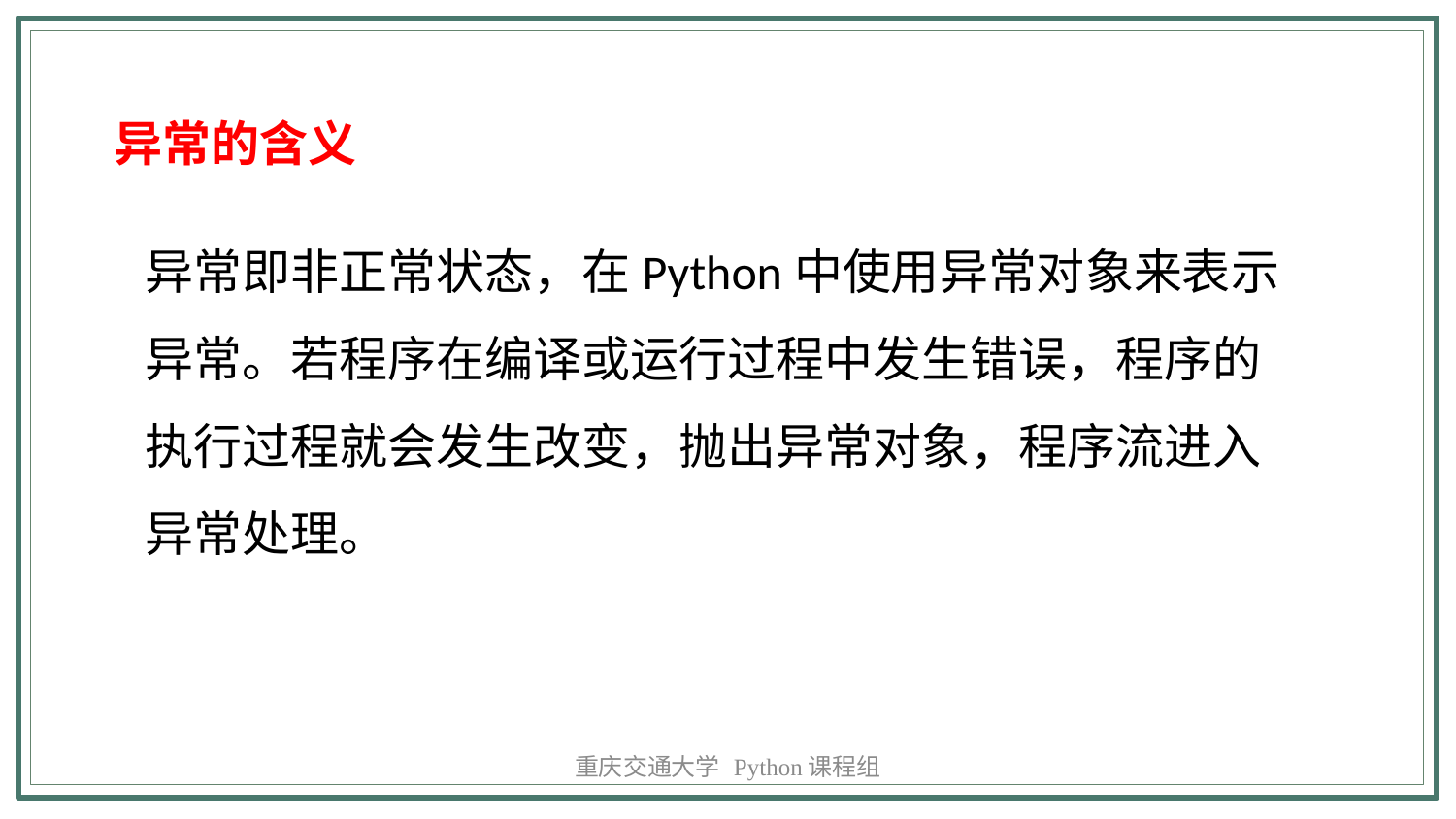

异常的含义
异常即非正常状态，在Python中使用异常对象来表示异常。若程序在编译或运行过程中发生错误，程序的执行过程就会发生改变，抛出异常对象，程序流进入异常处理。
重庆交通大学 Python课程组